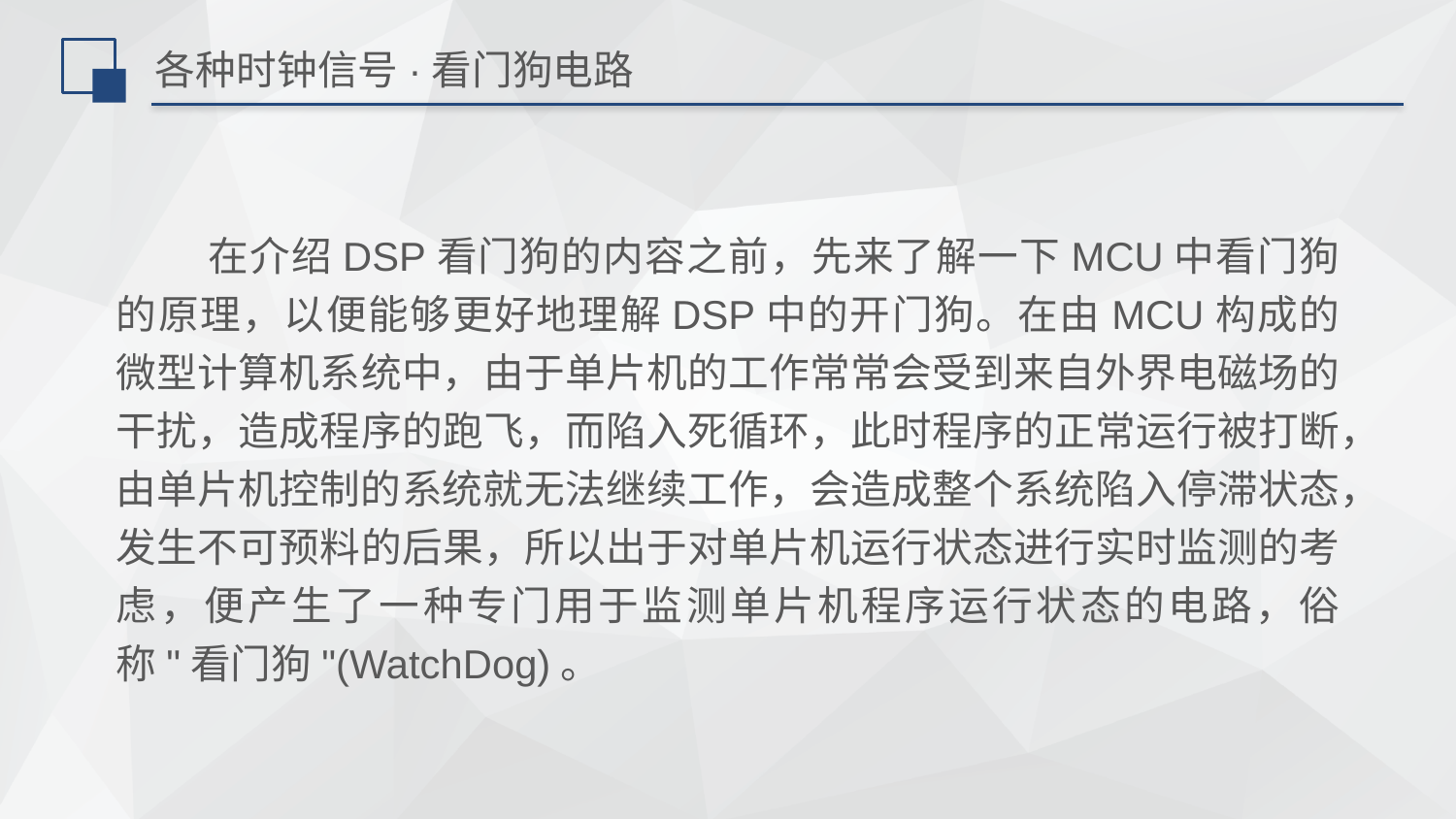

# 各种时钟信号·看门狗电路
        在介绍DSP看门狗的内容之前，先来了解一下MCU中看门狗的原理，以便能够更好地理解DSP中的开门狗。在由MCU构成的微型计算机系统中，由于单片机的工作常常会受到来自外界电磁场的干扰，造成程序的跑飞，而陷入死循环，此时程序的正常运行被打断，由单片机控制的系统就无法继续工作，会造成整个系统陷入停滞状态，发生不可预料的后果，所以出于对单片机运行状态进行实时监测的考虑，便产生了一种专门用于监测单片机程序运行状态的电路，俗称"看门狗"(WatchDog)。